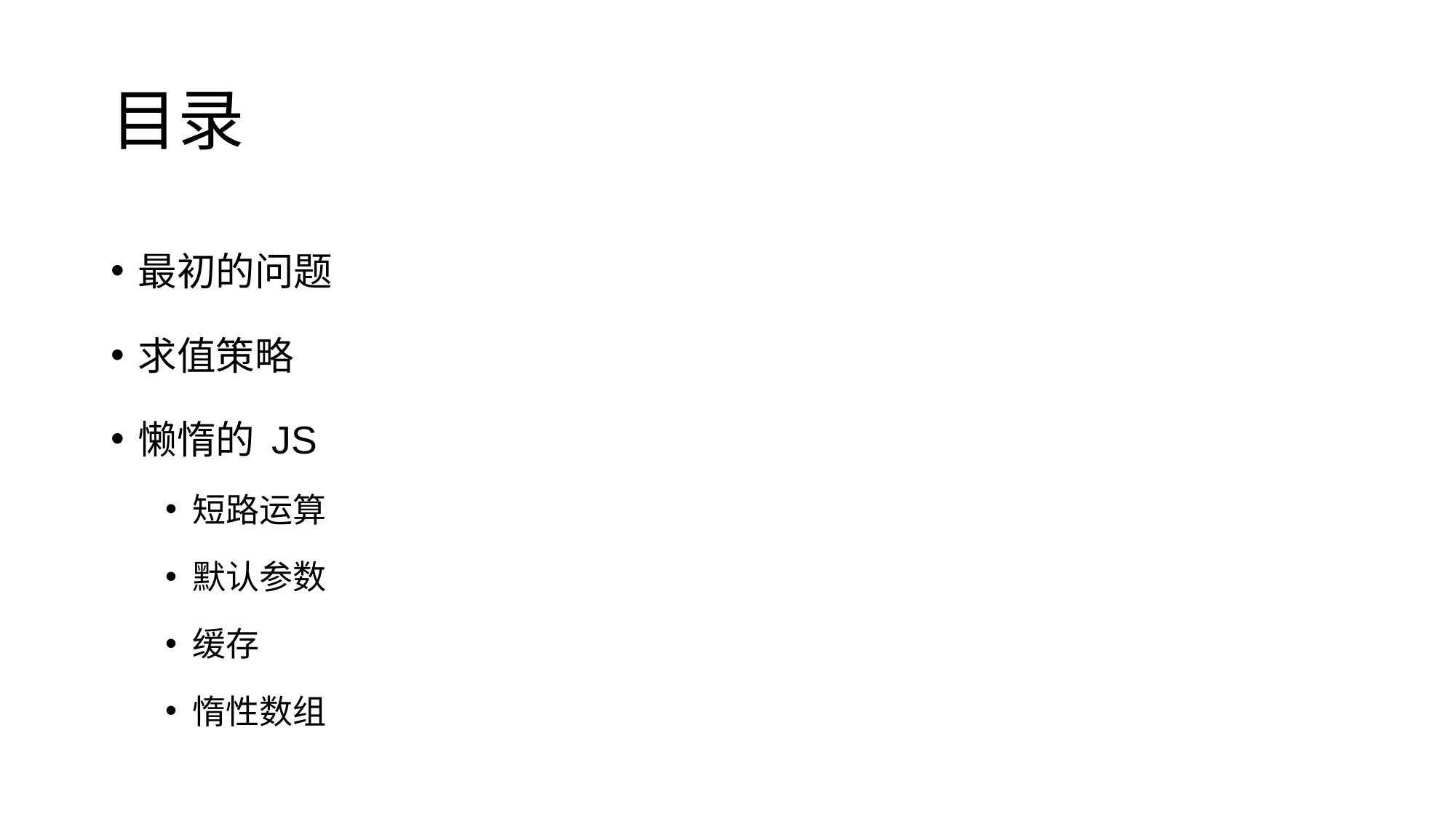

# 目录
最初的问题
求值策略
懒惰的 JS
短路运算
默认参数
缓存
惰性数组